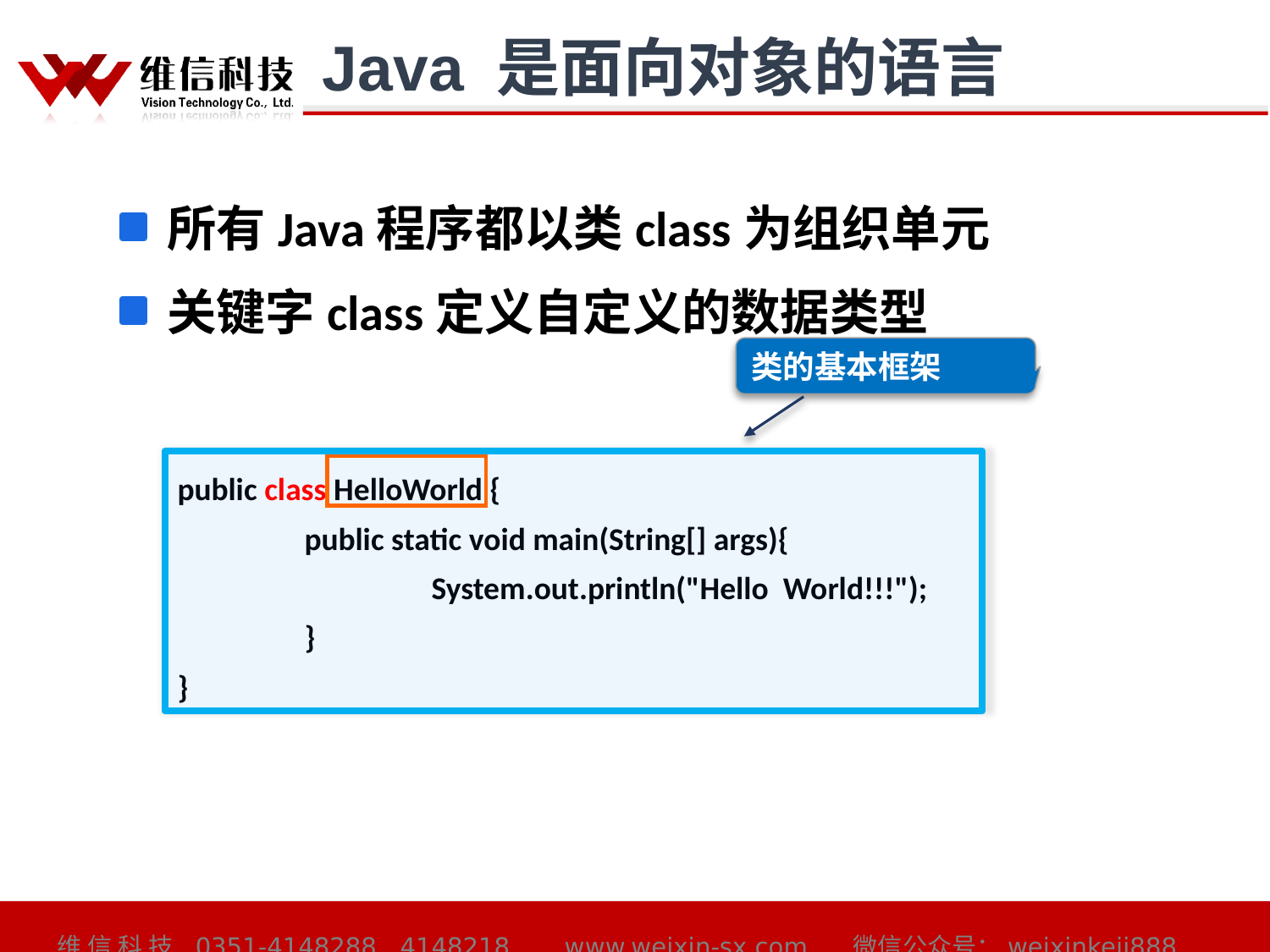

# Java 是面向对象的语言
所有Java程序都以类class为组织单元
关键字class定义自定义的数据类型

类的基本框架

public class HelloWorld {
	public static void main(String[] args){
		System.out.println("Hello  World!!!");
	}
}